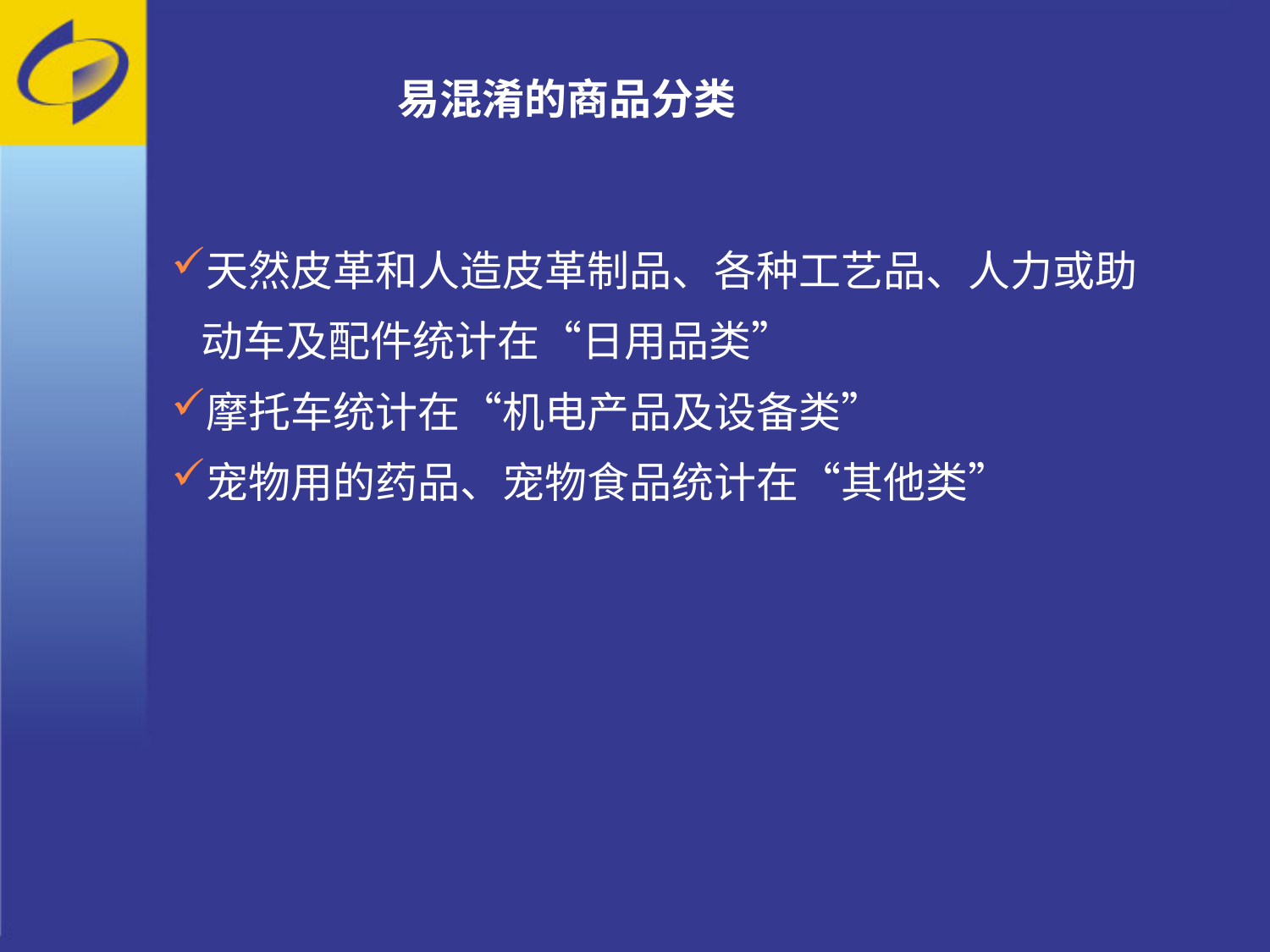

易混淆的商品分类
天然皮革和人造皮革制品、各种工艺品、人力或助动车及配件统计在“日用品类”
摩托车统计在“机电产品及设备类”
宠物用的药品、宠物食品统计在“其他类”